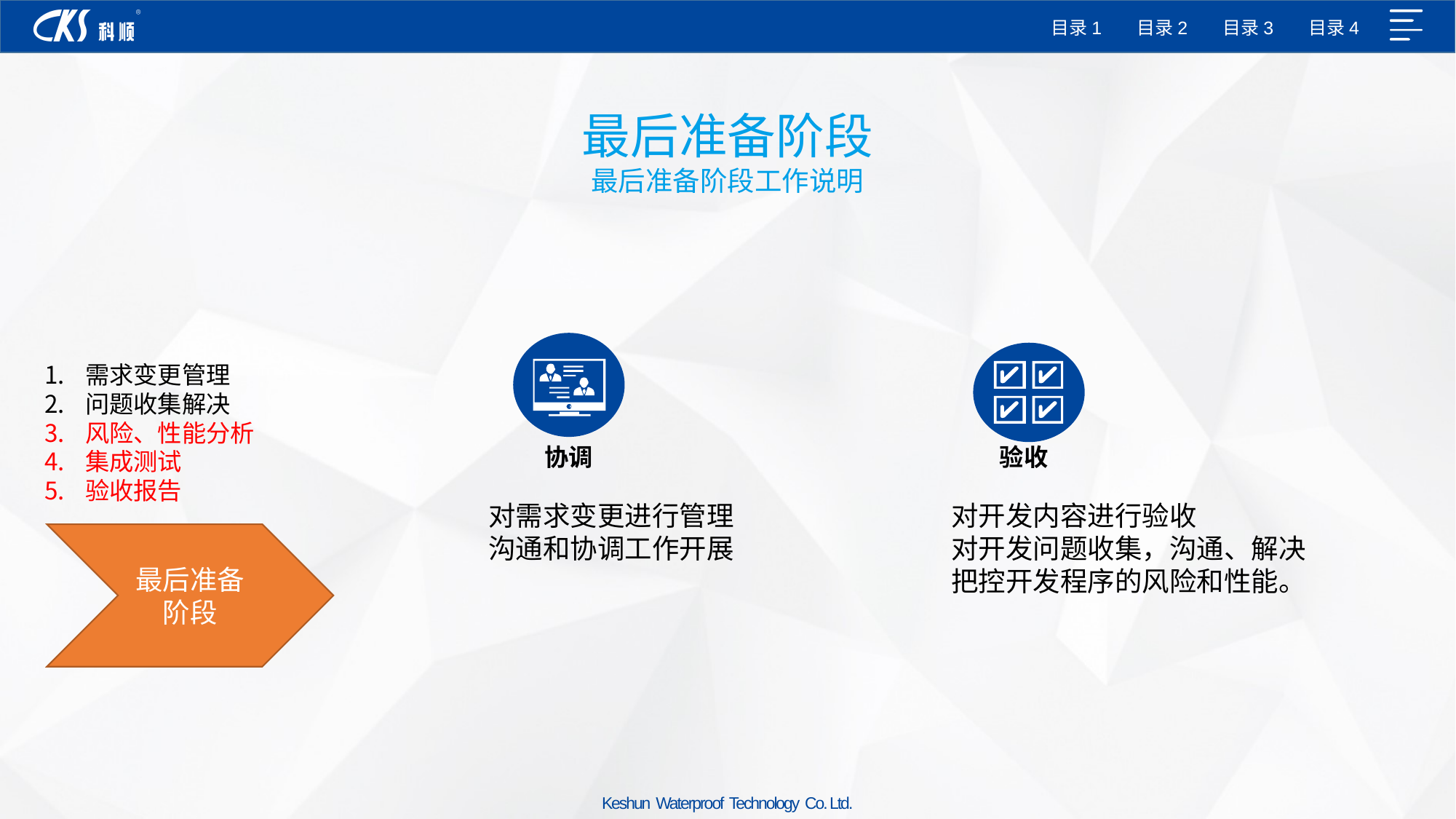

最后准备阶段
最后准备阶段工作说明

需求变更管理
问题收集解决
风险、性能分析
集成测试
验收报告
协调
验收
对需求变更进行管理
沟通和协调工作开展
对开发内容进行验收
对开发问题收集，沟通、解决
把控开发程序的风险和性能。
最后准备阶段